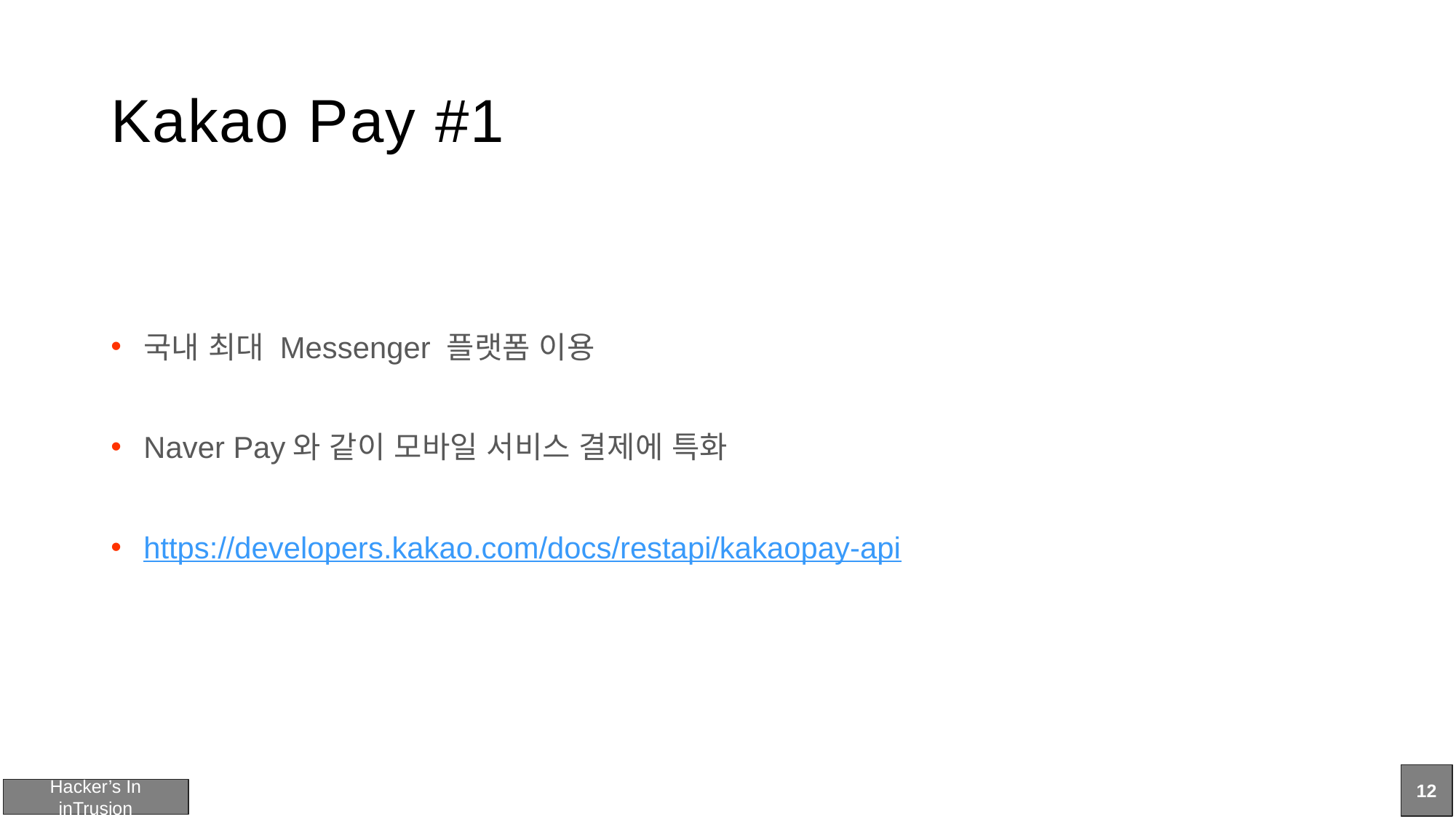

# Kakao Pay #1
국내 최대 Messenger 플랫폼 이용

Naver Pay와 같이 모바일 서비스 결제에 특화

https://developers.kakao.com/docs/restapi/kakaopay-api

12
Hacker’s In inTrusion